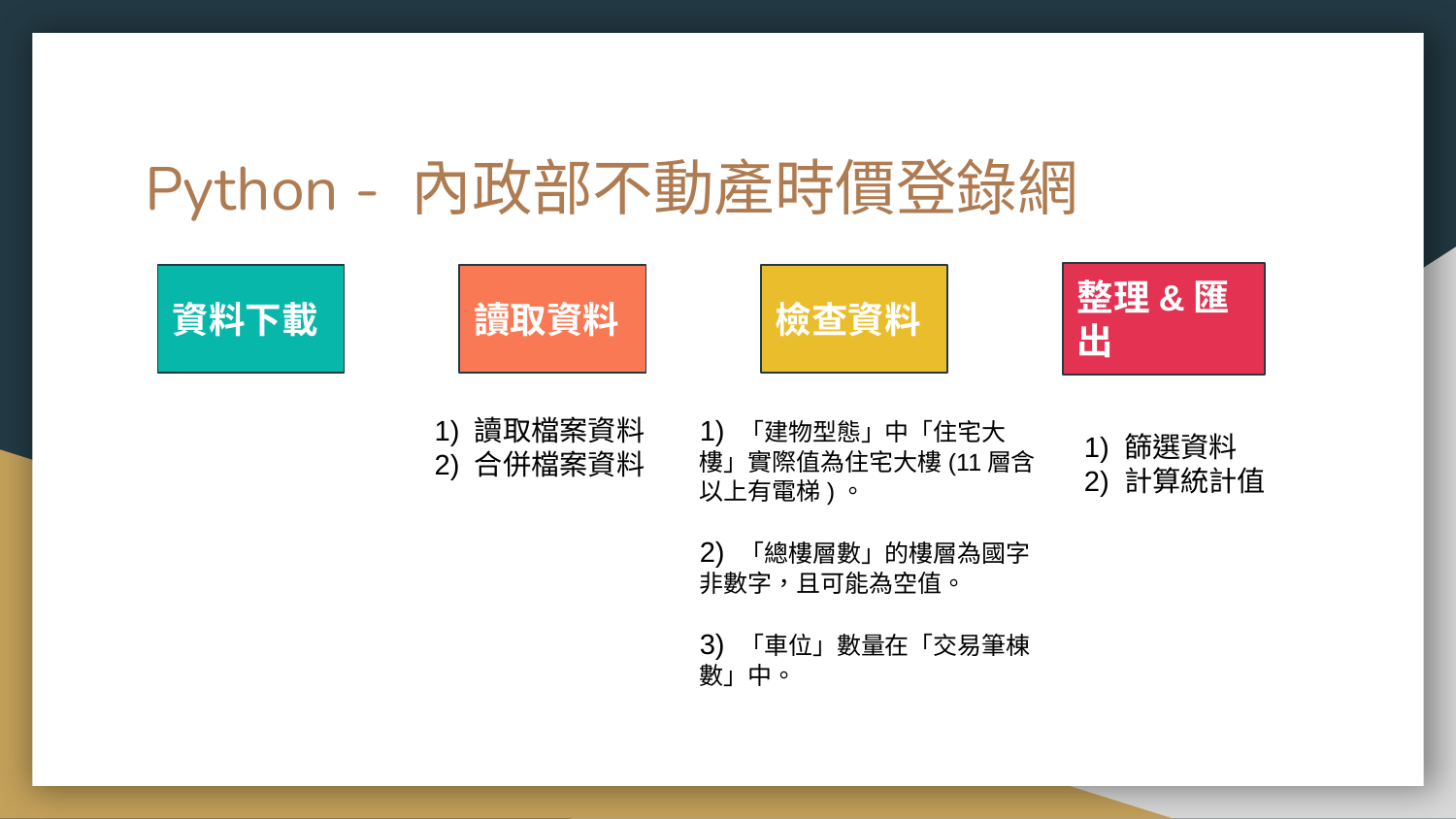

# Python - 內政部不動產時價登錄網
整理&匯出
資料下載
讀取資料
檢查資料
1) 讀取檔案資料
2) 合併檔案資料
1) 「建物型態」中「住宅大樓」實際值為住宅大樓(11層含以上有電梯)。

2) 「總樓層數」的樓層為國字非數字，且可能為空值。

3) 「車位」數量在「交易筆棟數」中。
1) 篩選資料
2) 計算統計值